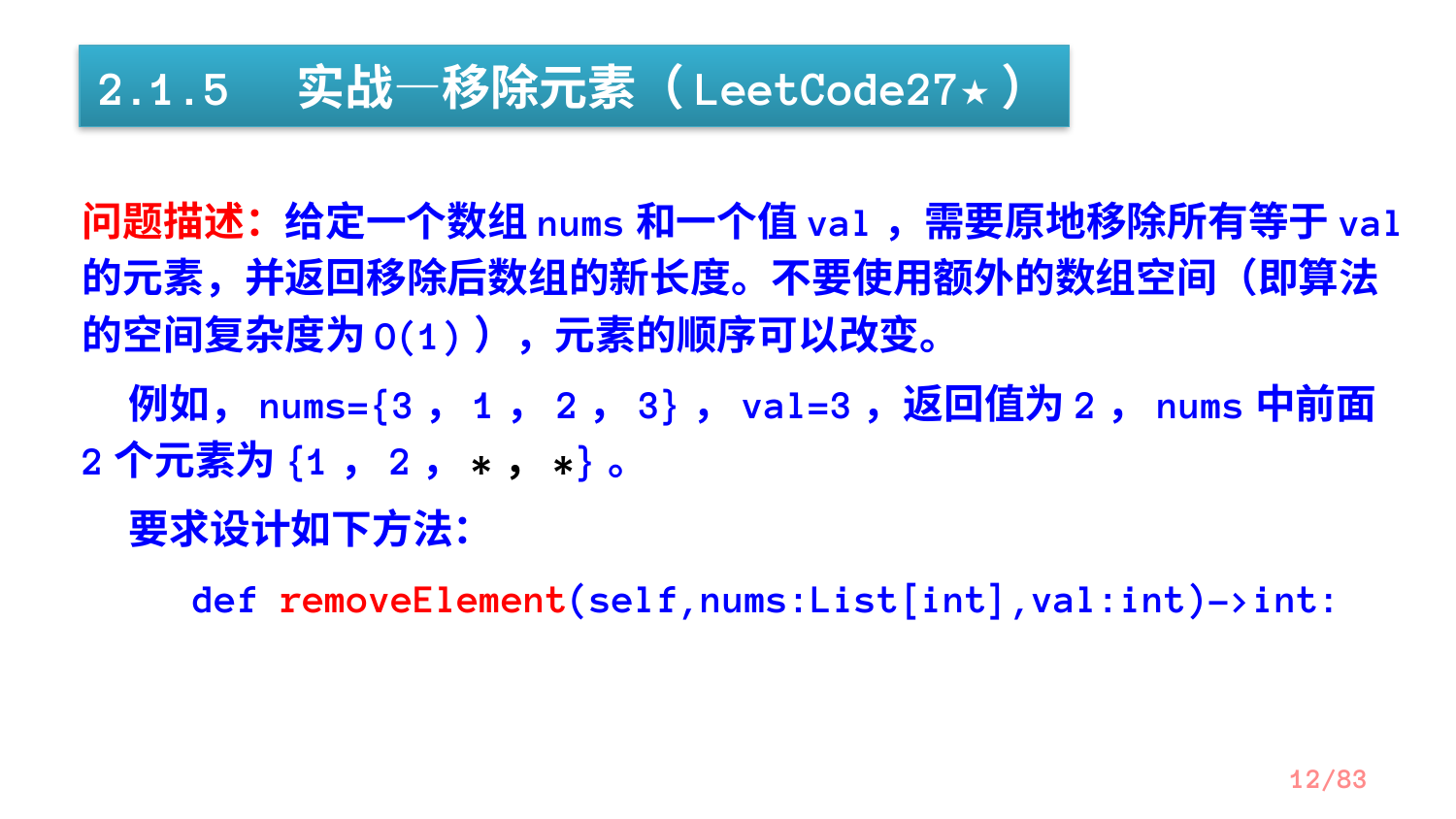

2.1.5  实战—移除元素（LeetCode27★）
问题描述：给定一个数组nums和一个值val，需要原地移除所有等于val的元素，并返回移除后数组的新长度。不要使用额外的数组空间（即算法的空间复杂度为O(1)），元素的顺序可以改变。
    例如，nums={3，1，2，3}，val=3，返回值为2，nums中前面2个元素为{1，2，*，*}。
    要求设计如下方法：
     def removeElement(self,nums:List[int],val:int)->int:
12/83